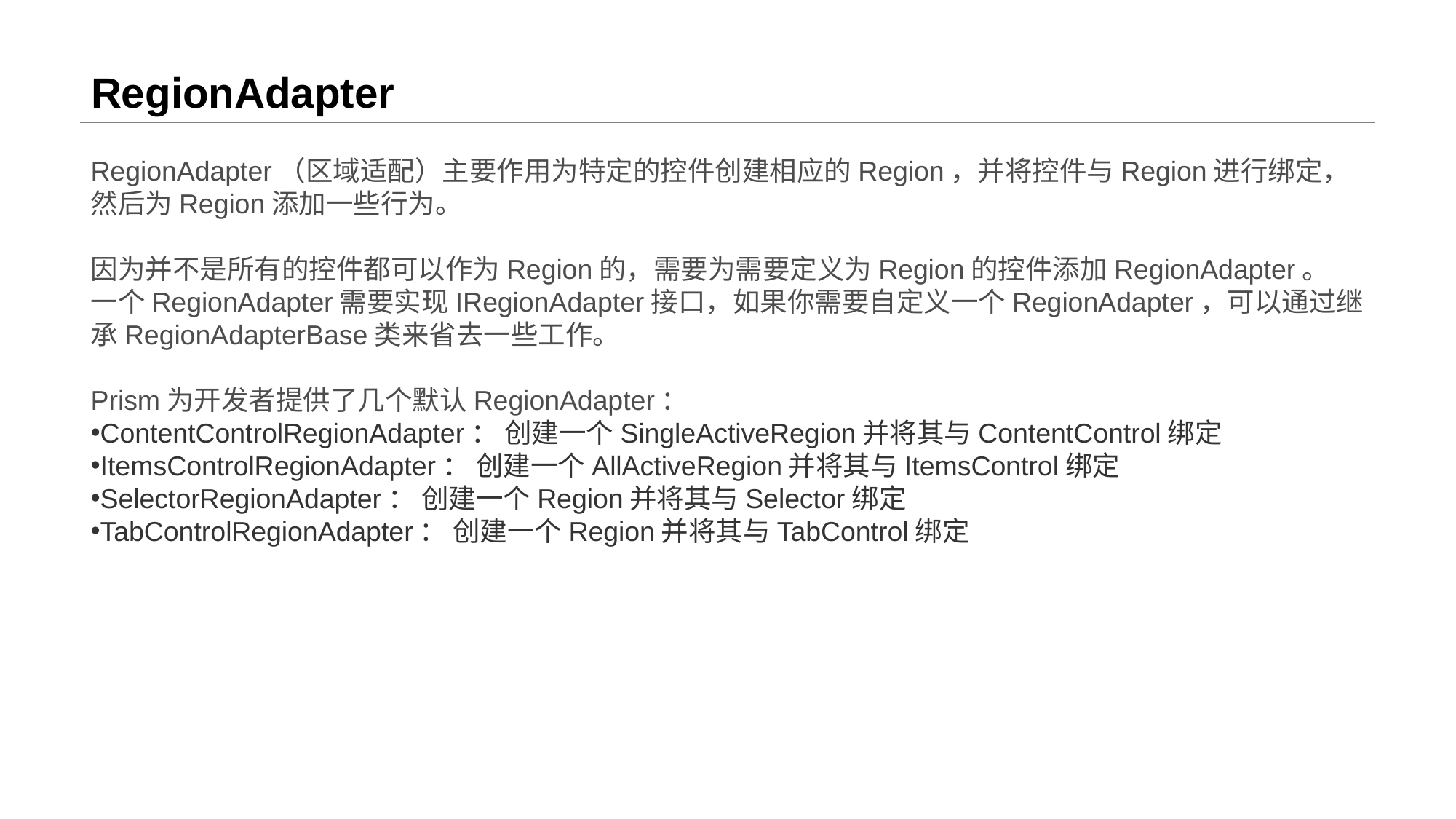

# RegionAdapter
RegionAdapter（区域适配）主要作用为特定的控件创建相应的Region，并将控件与Region进行绑定，然后为Region添加一些行为。

因为并不是所有的控件都可以作为Region的，需要为需要定义为Region的控件添加RegionAdapter。
一个RegionAdapter需要实现IRegionAdapter接口，如果你需要自定义一个RegionAdapter，可以通过继承RegionAdapterBase类来省去一些工作。

Prism为开发者提供了几个默认RegionAdapter：
ContentControlRegionAdapter： 创建一个SingleActiveRegion并将其与ContentControl绑定
ItemsControlRegionAdapter： 创建一个AllActiveRegion并将其与ItemsControl绑定
SelectorRegionAdapter： 创建一个Region并将其与Selector绑定
TabControlRegionAdapter： 创建一个Region并将其与TabControl绑定